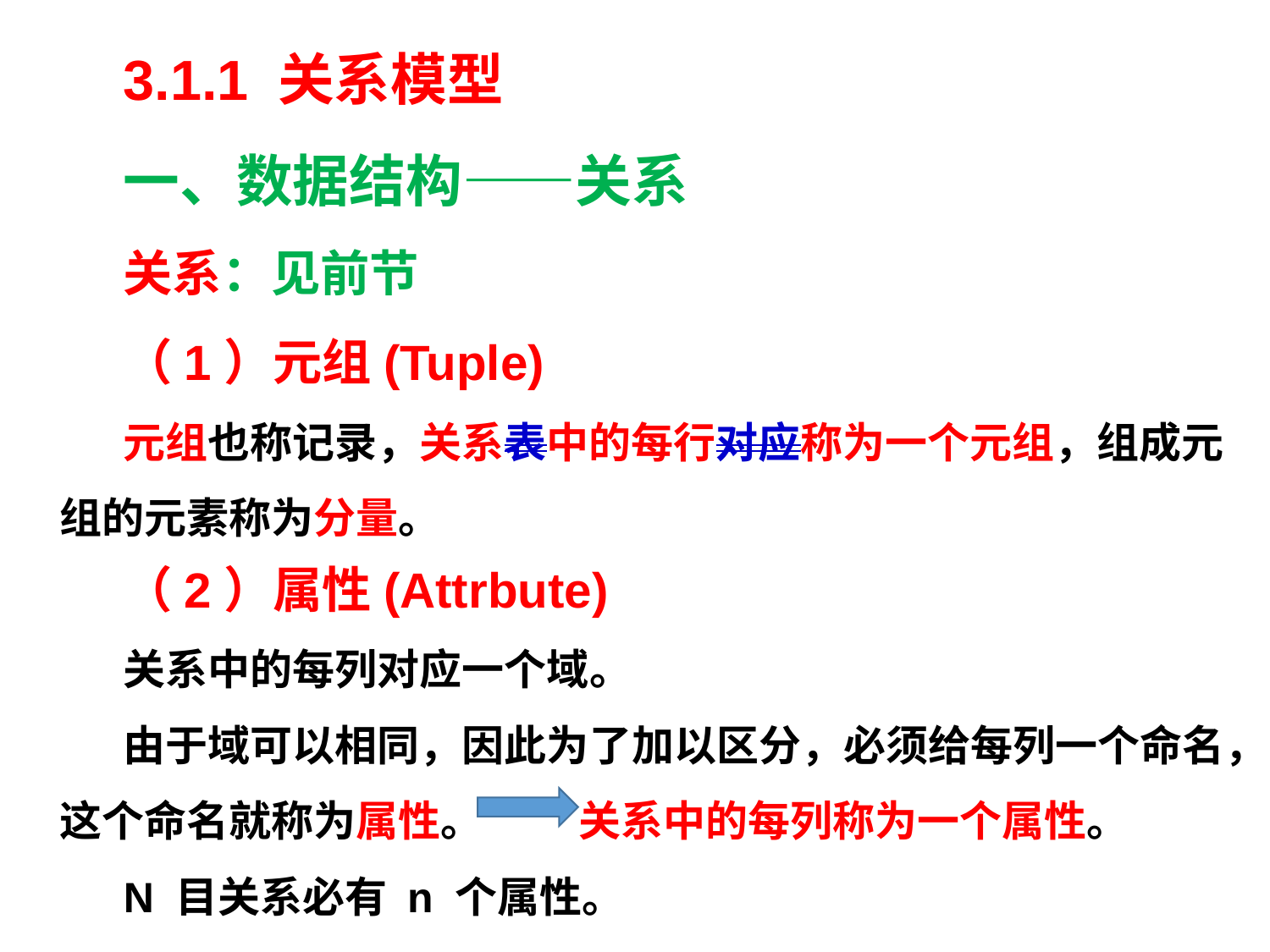

3.1.1 关系模型
一、数据结构——关系
关系：见前节
（1）元组(Tuple)
元组也称记录，关系表中的每行对应称为一个元组，组成元组的元素称为分量。
（2）属性(Attrbute)
关系中的每列对应一个域。
由于域可以相同，因此为了加以区分，必须给每列一个命名，这个命名就称为属性。          关系中的每列称为一个属性。
N 目关系必有 n 个属性。